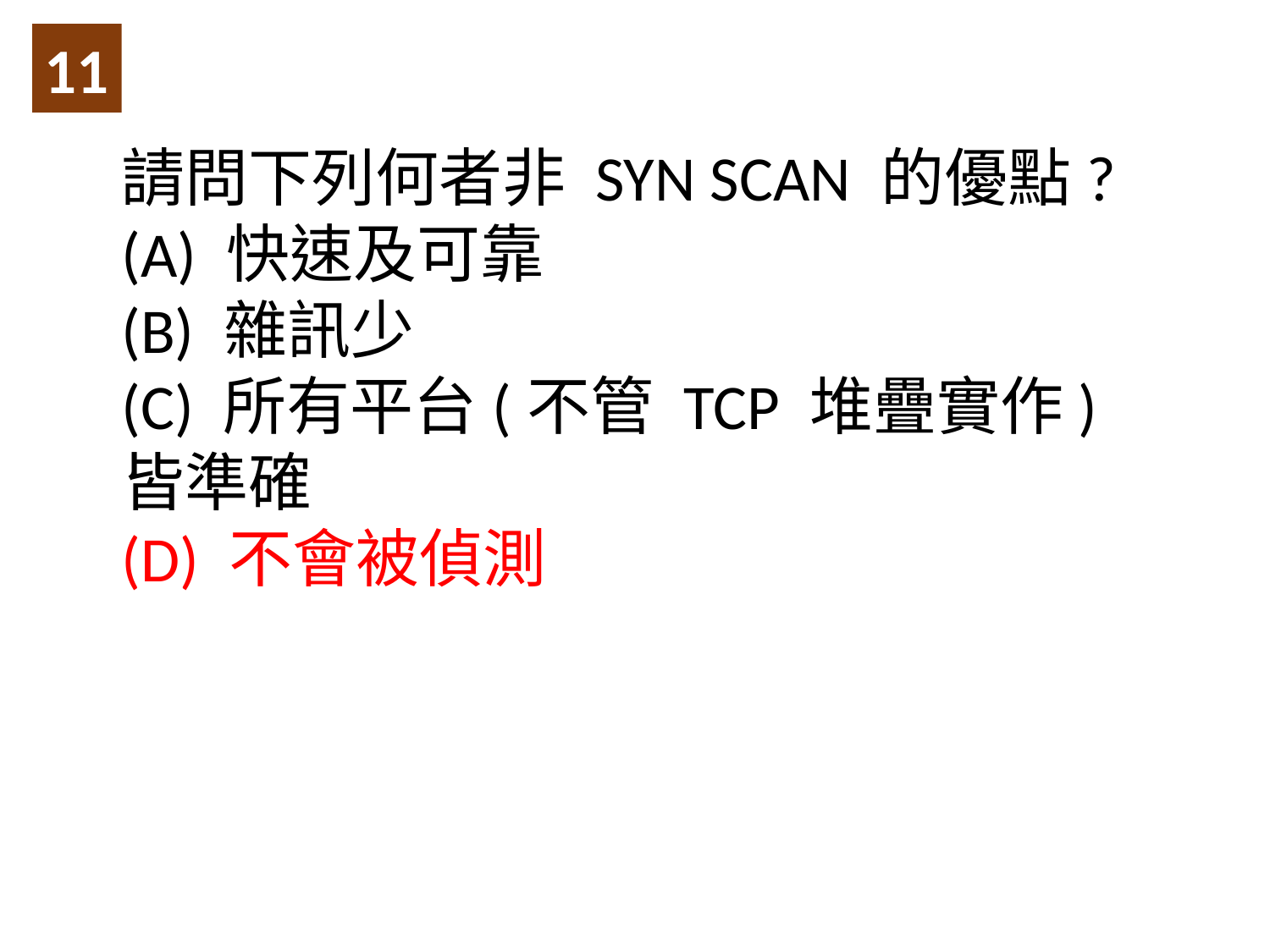

11
請問下列何者非 SYN SCAN 的優點?
(A) 快速及可靠
(B) 雜訊少
(C) 所有平台(不管 TCP 堆疊實作)皆準確
(D) 不會被偵測